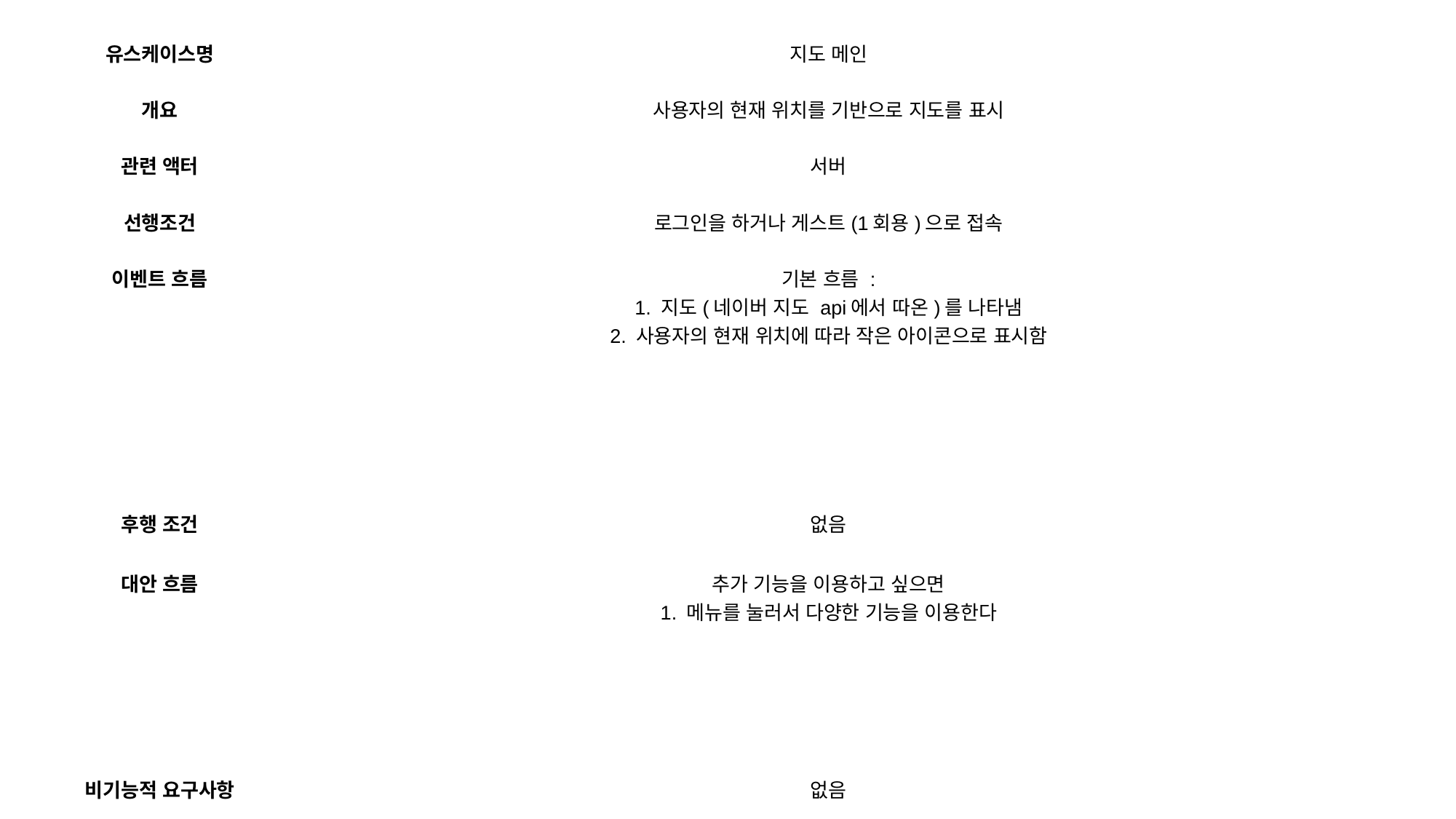

| 유스케이스명 | 지도 메인 |
| --- | --- |
| 개요 | 사용자의 현재 위치를 기반으로 지도를 표시 |
| 관련 액터 | 서버 |
| 선행조건 | 로그인을 하거나 게스트(1회용)으로 접속 |
| 이벤트 흐름 | 기본 흐름 : 1. 지도(네이버 지도 api에서 따온)를 나타냄 2. 사용자의 현재 위치에 따라 작은 아이콘으로 표시함 |
| 후행 조건 | 없음 |
| 대안 흐름 | 추가 기능을 이용하고 싶으면 1. 메뉴를 눌러서 다양한 기능을 이용한다 |
| 비기능적 요구사항 | 없음 |